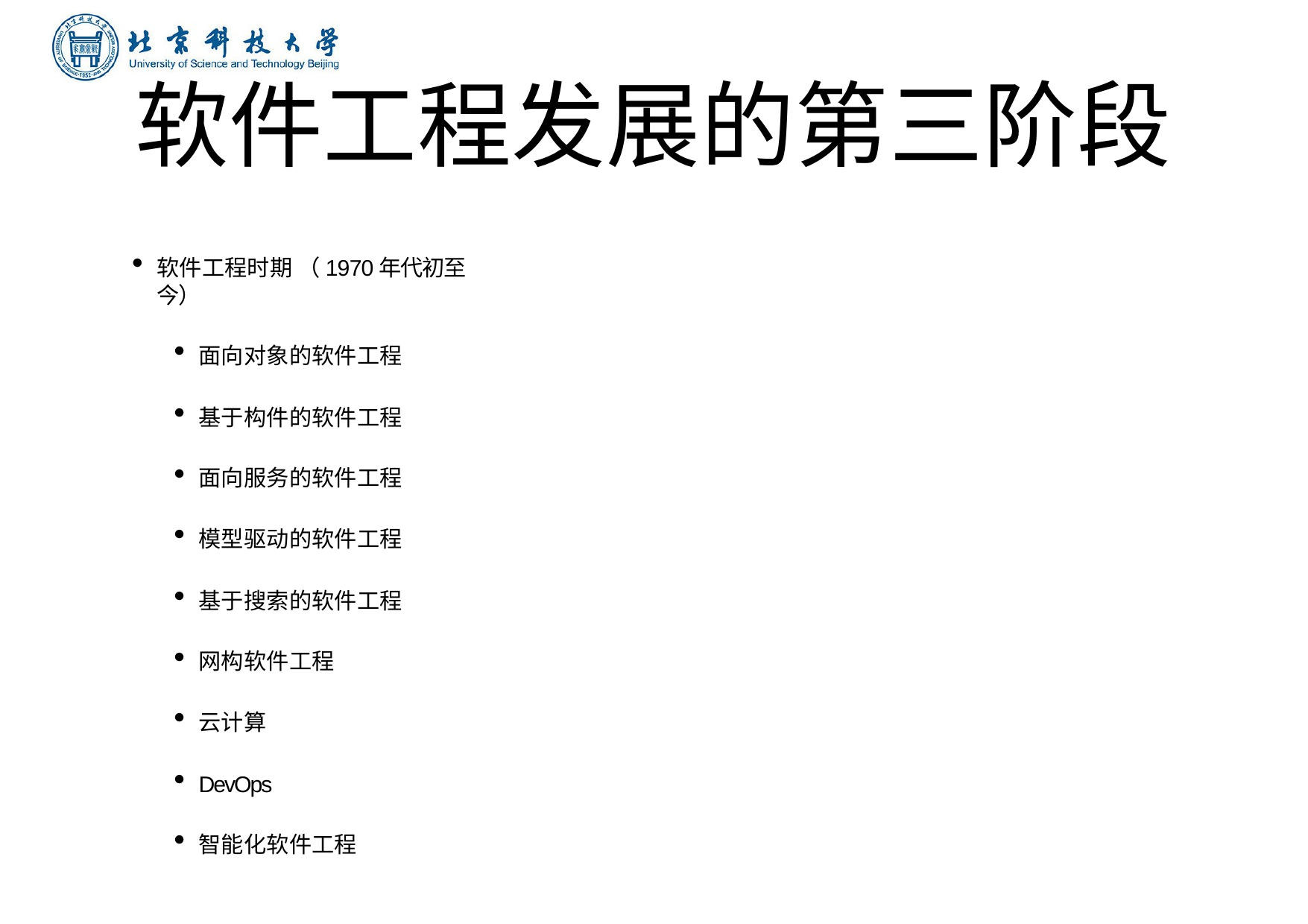

# 软件⼯程发展的第三阶段
软件⼯程时期 （1970年代初⾄今）
⾯向对象的软件⼯程
基于构件的软件⼯程
⾯向服务的软件⼯程
模型驱动的软件⼯程
基于搜索的软件⼯程
⽹构软件⼯程
云计算
DevOps
智能化软件⼯程